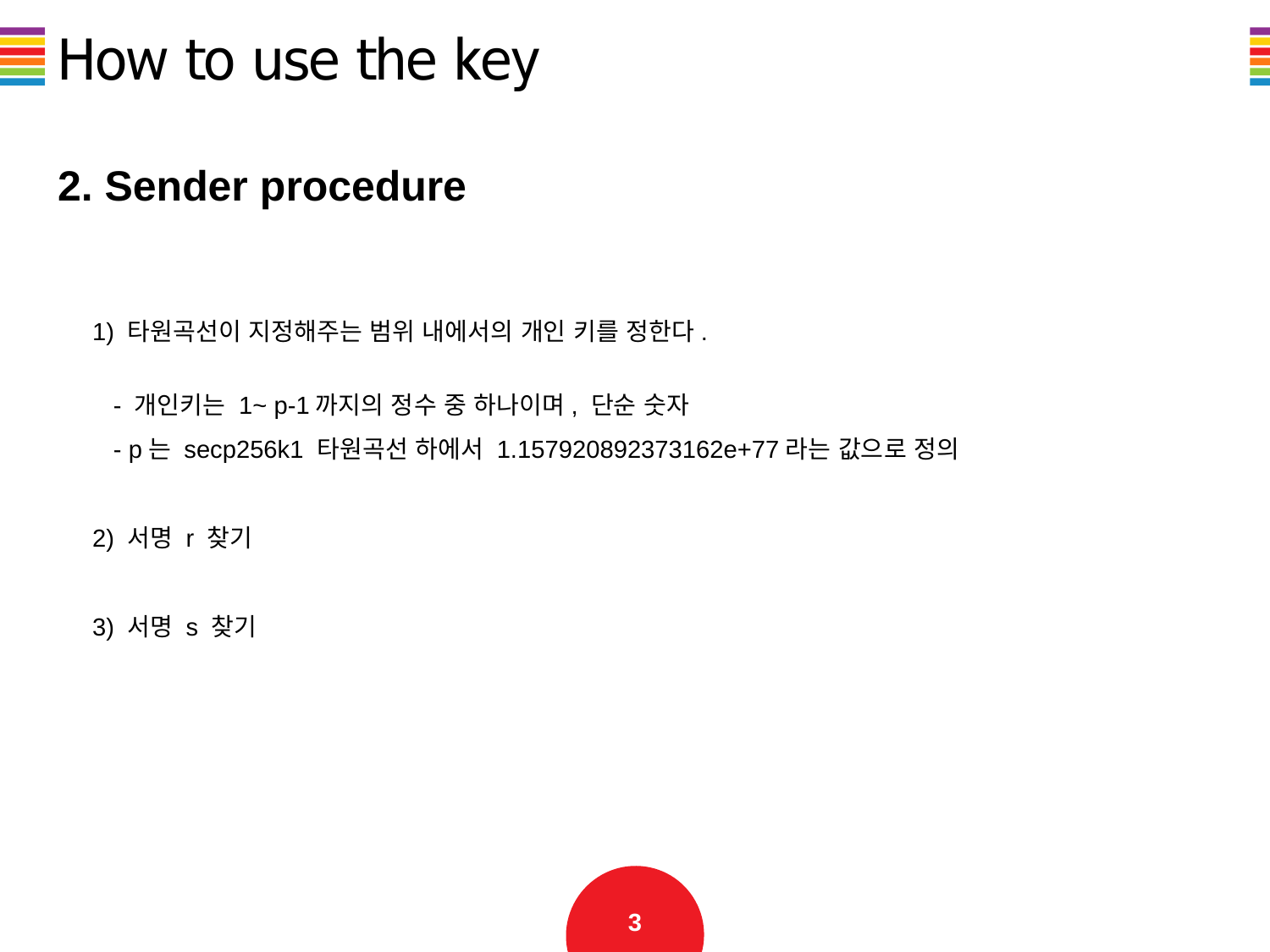

How to use the key

2. Sender procedure
1) 타원곡선이 지정해주는 범위 내에서의 개인 키를 정한다.
   - 개인키는 1~ p-1까지의 정수 중 하나이며, 단순 숫자
   - p는 secp256k1 타원곡선 하에서 1.157920892373162e+77라는 값으로 정의

2) 서명 r 찾기

3) 서명 s 찾기

3